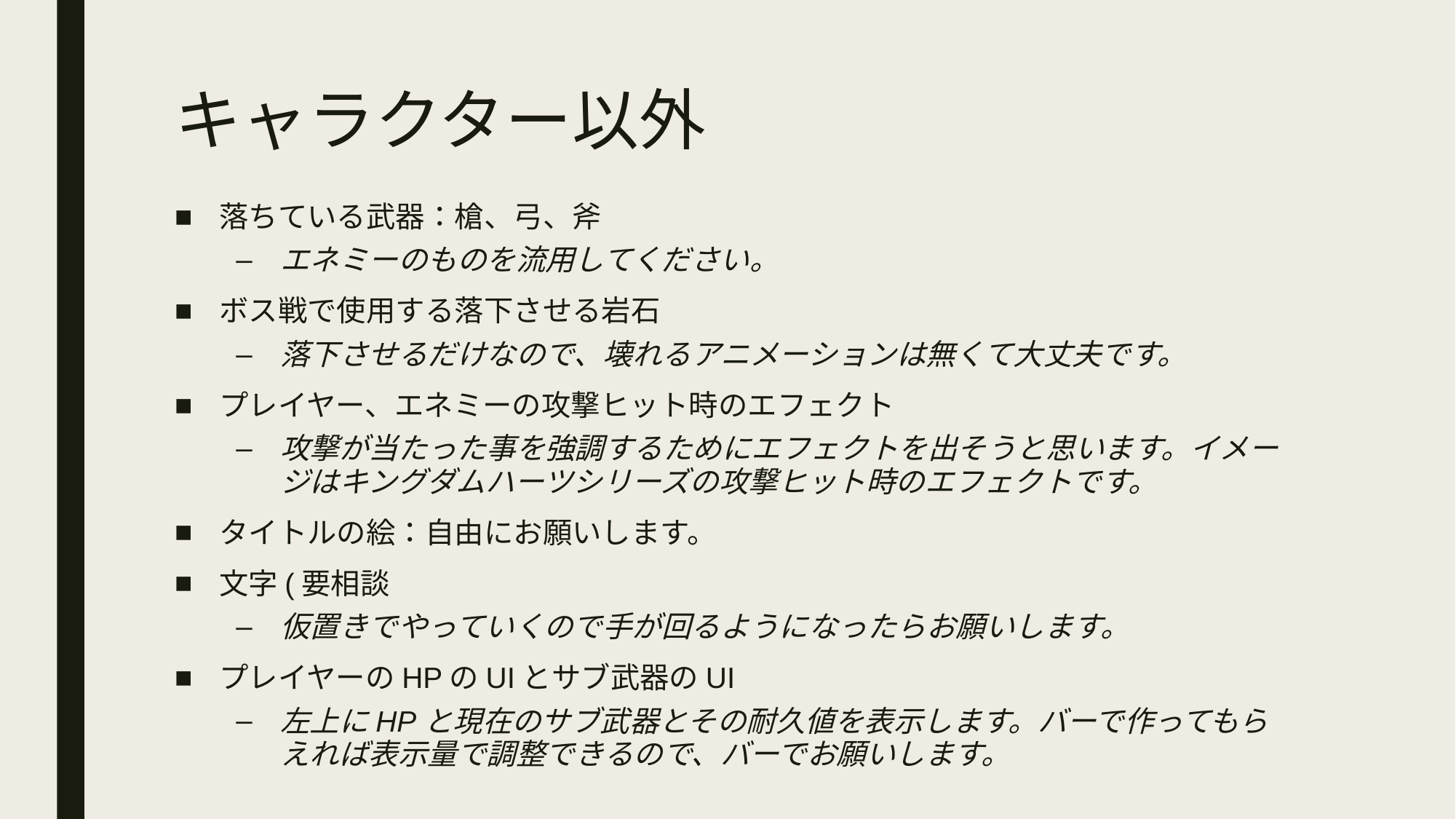

# キャラクター以外
落ちている武器：槍、弓、斧
エネミーのものを流用してください。
ボス戦で使用する落下させる岩石
落下させるだけなので、壊れるアニメーションは無くて大丈夫です。
プレイヤー、エネミーの攻撃ヒット時のエフェクト
攻撃が当たった事を強調するためにエフェクトを出そうと思います。イメージはキングダムハーツシリーズの攻撃ヒット時のエフェクトです。
タイトルの絵：自由にお願いします。
文字(要相談
仮置きでやっていくので手が回るようになったらお願いします。
プレイヤーのHPのUIとサブ武器のUI
左上にHPと現在のサブ武器とその耐久値を表示します。バーで作ってもらえれば表示量で調整できるので、バーでお願いします。